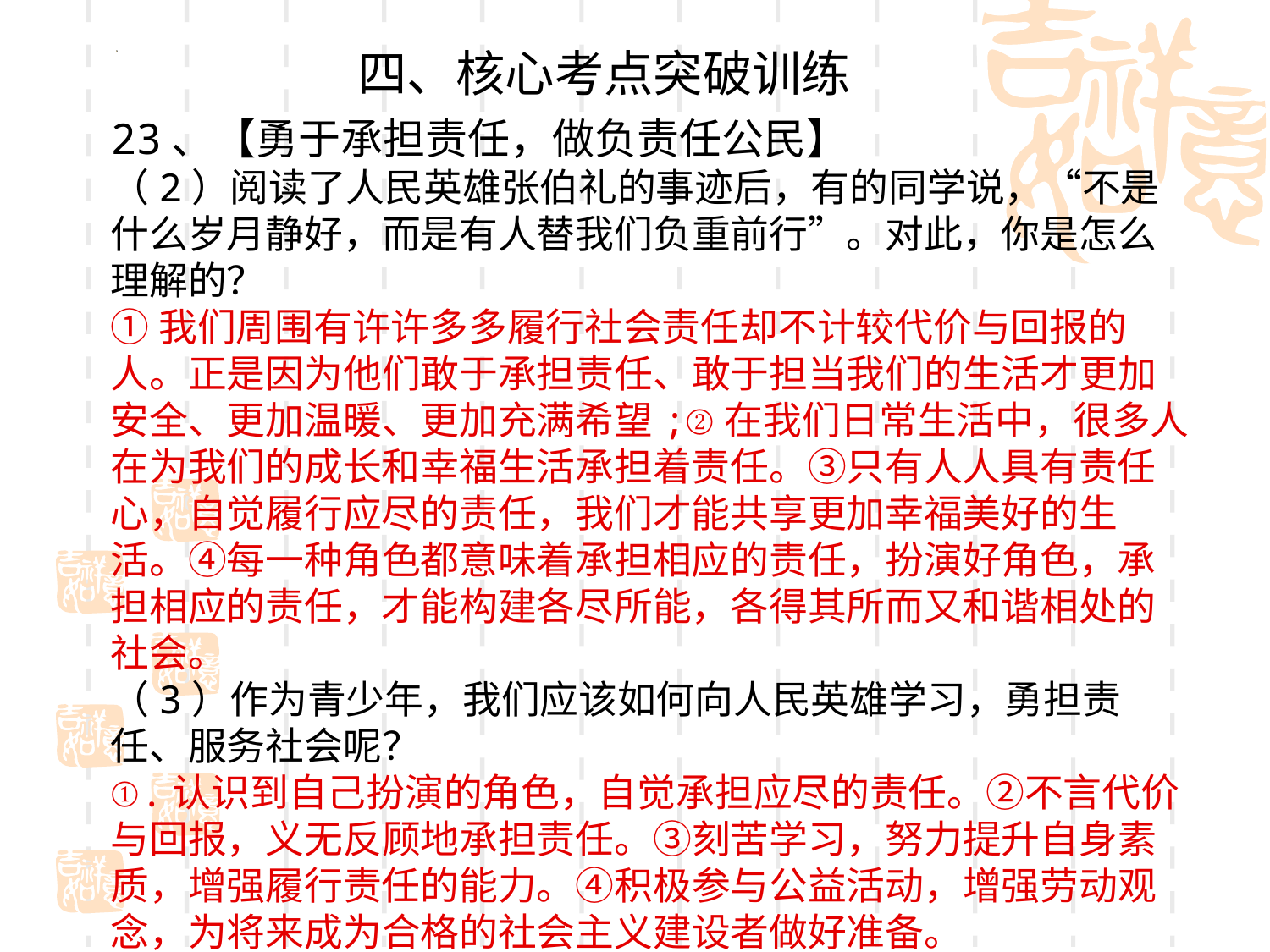

四、核心考点突破训练
23、【勇于承担责任，做负责任公民】
（2）阅读了人民英雄张伯礼的事迹后，有的同学说，“不是什么岁月静好，而是有人替我们负重前行”。对此，你是怎么理解的？
①我们周围有许许多多履行社会责任却不计较代价与回报的人。正是因为他们敢于承担责任、敢于担当我们的生活才更加安全、更加温暖、更加充满希望;②在我们日常生活中，很多人在为我们的成长和幸福生活承担着责任。③只有人人具有责任心，自觉履行应尽的责任，我们才能共享更加幸福美好的生活。④每一种角色都意味着承担相应的责任，扮演好角色，承担相应的责任，才能构建各尽所能，各得其所而又和谐相处的社会。
（3）作为青少年，我们应该如何向人民英雄学习，勇担责任、服务社会呢？
①.认识到自己扮演的角色，自觉承担应尽的责任。②不言代价与回报，义无反顾地承担责任。③刻苦学习，努力提升自身素质，增强履行责任的能力。④积极参与公益活动，增强劳动观念，为将来成为合格的社会主义建设者做好准备。